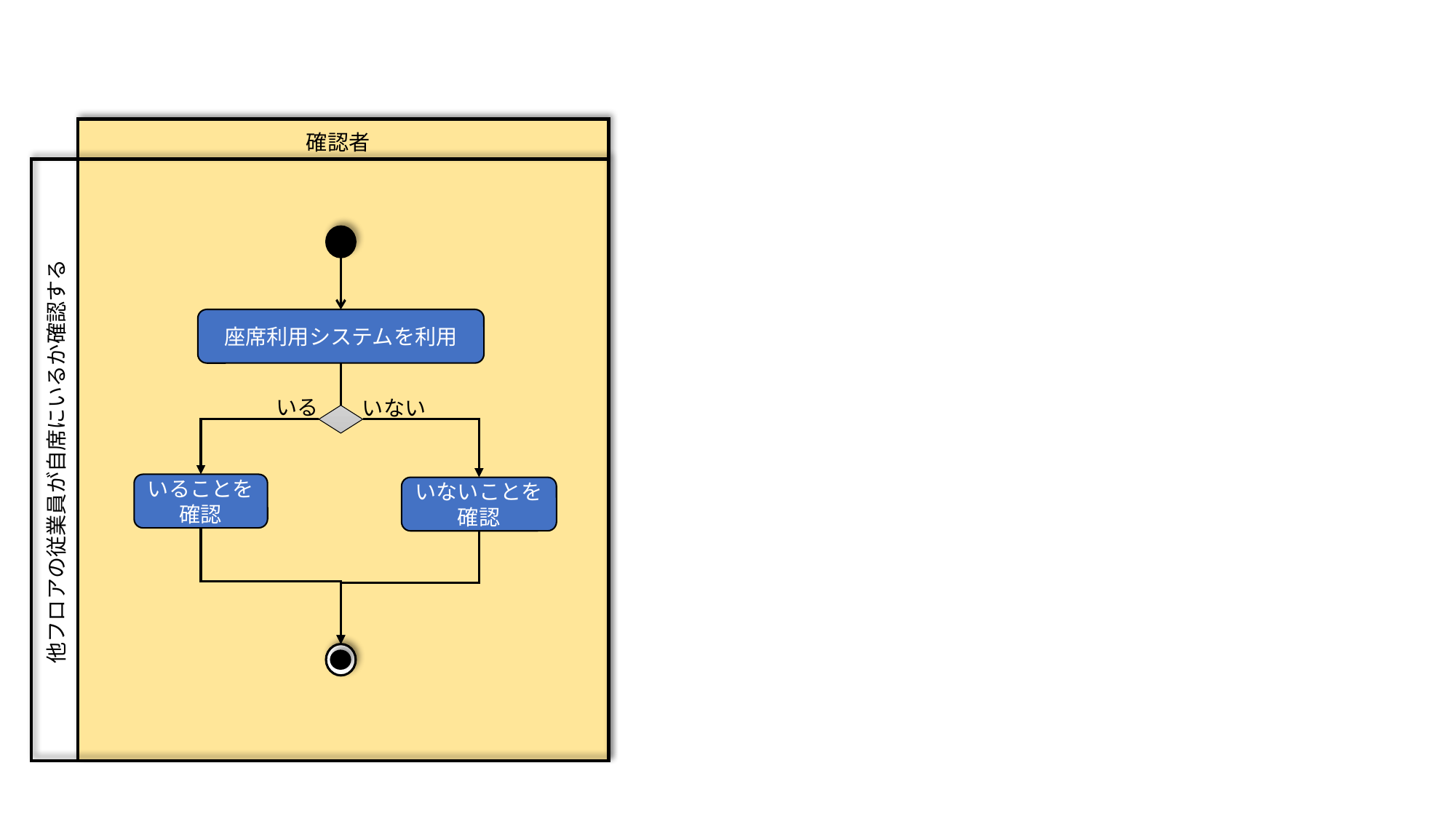

確認者

座席利用システムを利用
いる
いない

他フロアの従業員が自席にいるか確認する
いることを確認
いないことを確認